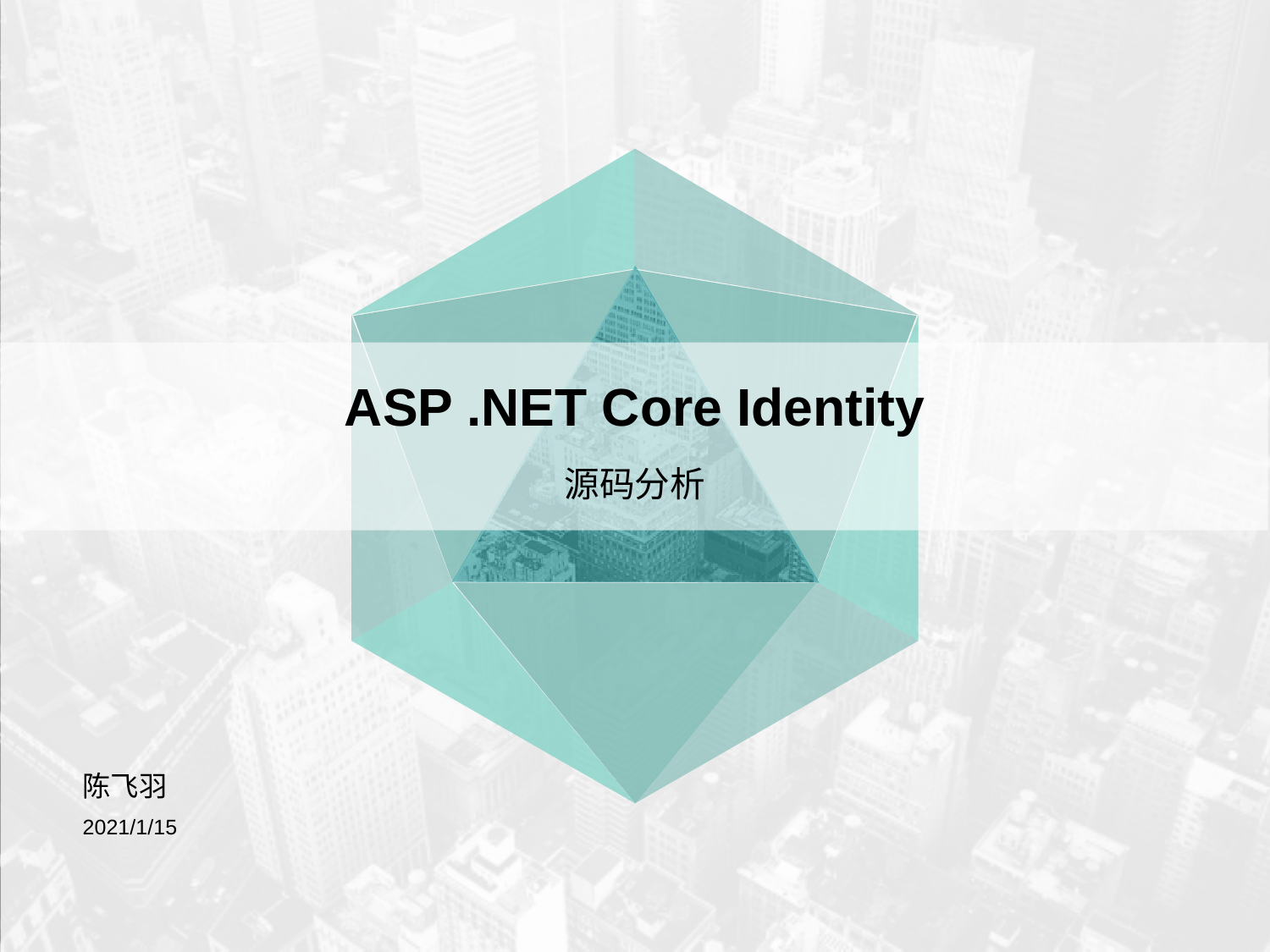

# ASP .NET Core Identity
源码分析

陈飞羽
2021/1/15